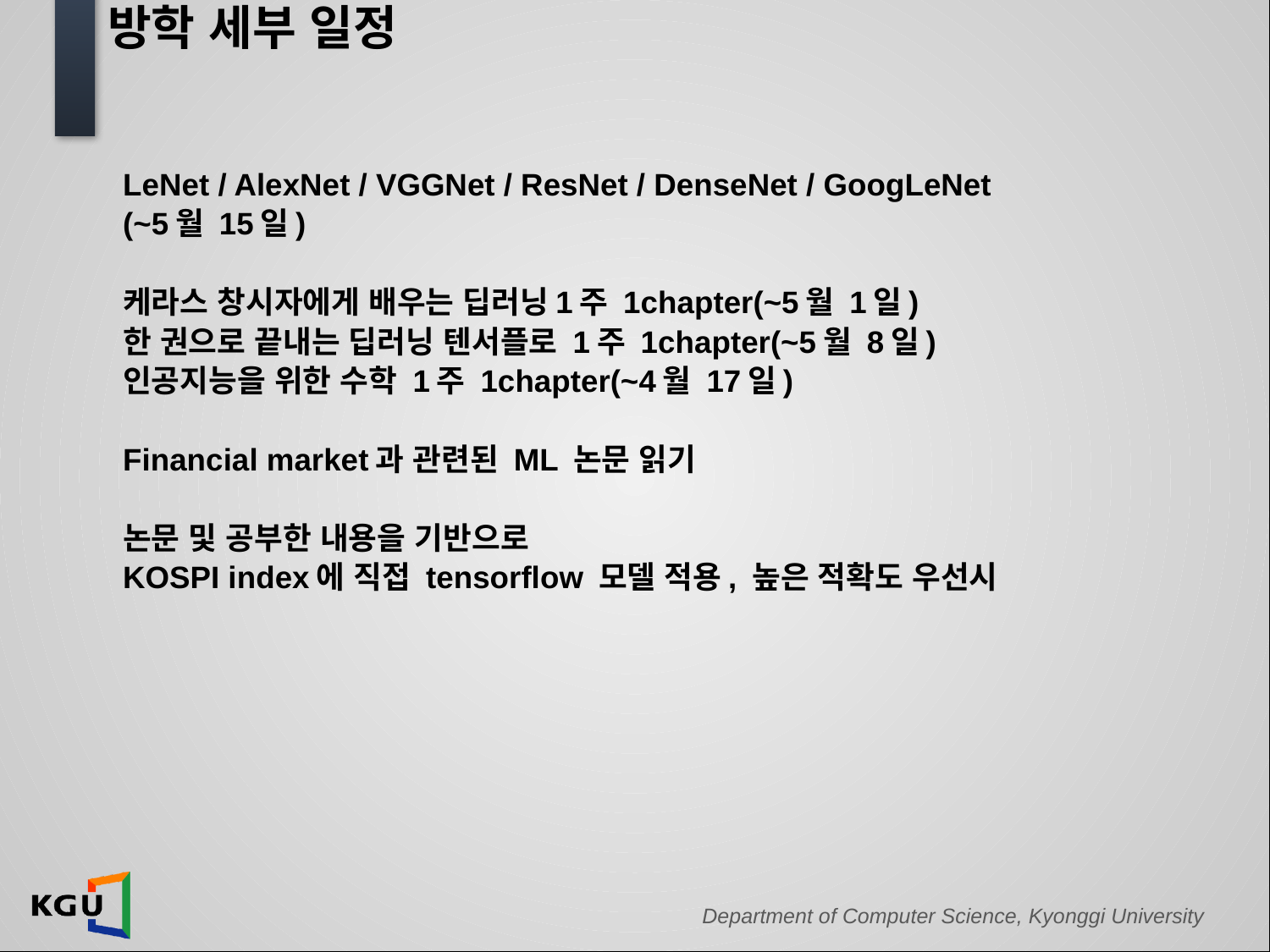

# 방학 세부 일정
LeNet / AlexNet / VGGNet / ResNet / DenseNet / GoogLeNet
								(~5월 15일)

케라스 창시자에게 배우는 딥러닝1주 1chapter(~5월 1일)
한 권으로 끝내는 딥러닝 텐서플로 1주 1chapter(~5월 8일)
인공지능을 위한 수학 1주 1chapter(~4월 17일)

Financial market과 관련된 ML 논문 읽기

논문 및 공부한 내용을 기반으로
KOSPI index에 직접 tensorflow 모델 적용, 높은 적확도 우선시